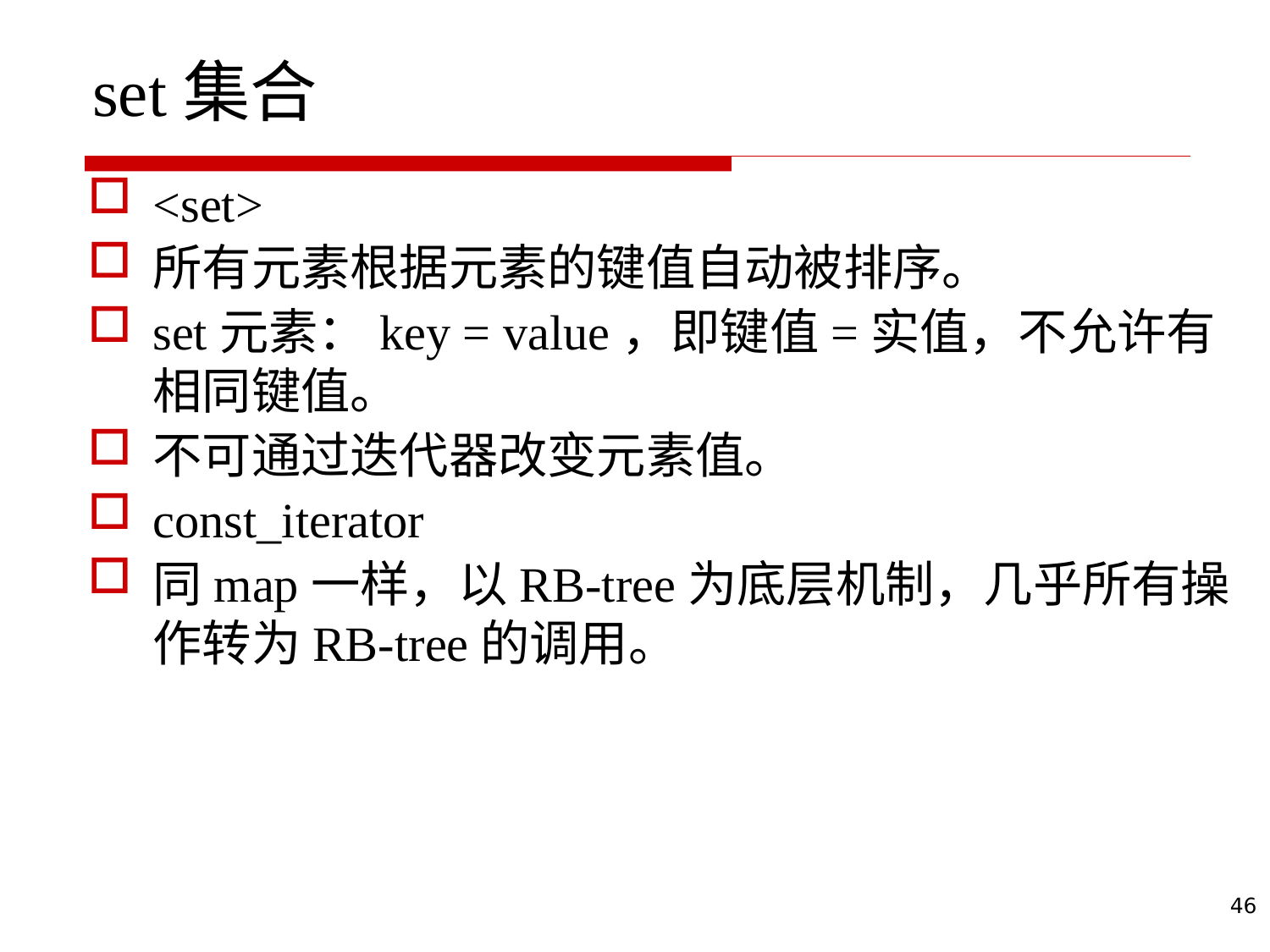

# set集合
<set>
所有元素根据元素的键值自动被排序。
set元素：key = value，即键值=实值，不允许有相同键值。
不可通过迭代器改变元素值。
const_iterator
同map一样，以RB-tree为底层机制，几乎所有操作转为RB-tree的调用。

46